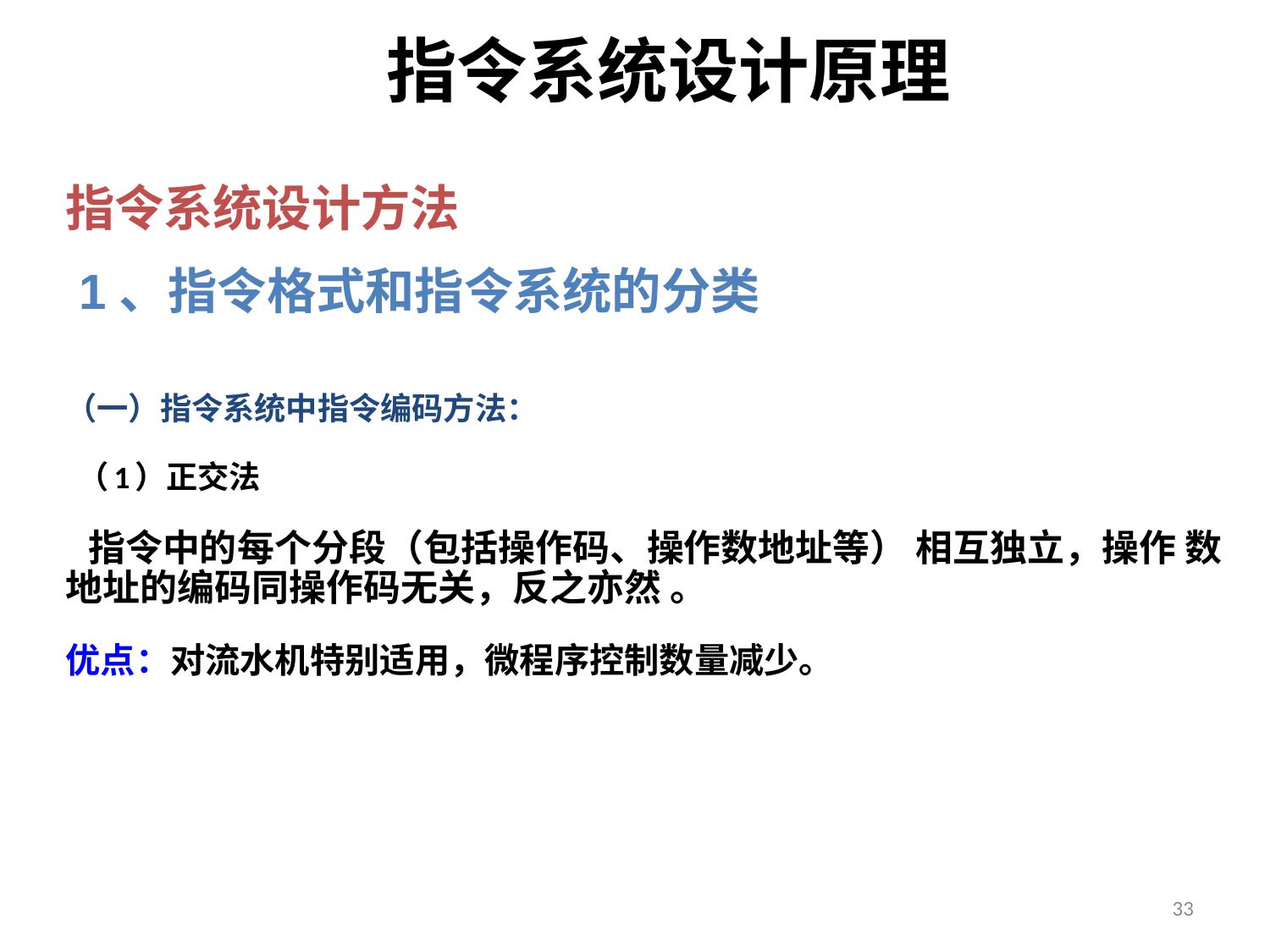

指令系统设计原理
指令系统设计方法
1、指令格式和指令系统的分类
（一）指令系统中指令编码方法：

 （1）正交法

  指令中的每个分段（包括操作码、操作数地址等） 相互独立，操作 数地址的编码同操作码无关，反之亦然 。

优点：对流水机特别适用，微程序控制数量减少。
33